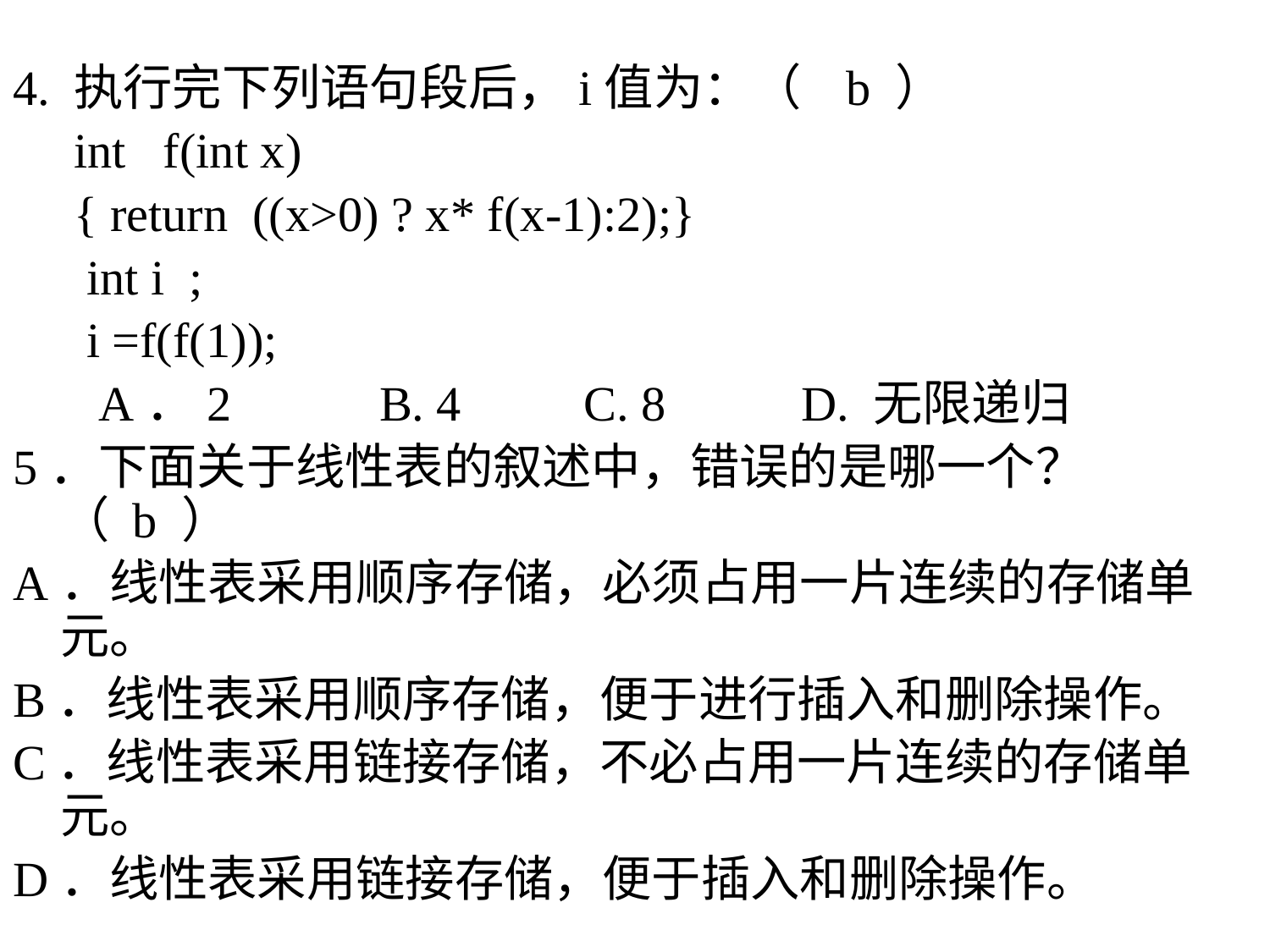

4. 执行完下列语句段后，i值为：（   b ）
     int   f(int x)
     { return  ((x>0) ? x* f(x-1):2);}
      int i  ;
      i =f(f(1));
       A．2            B. 4          C. 8           D. 无限递归
5．下面关于线性表的叙述中，错误的是哪一个？（ b ）
A．线性表采用顺序存储，必须占用一片连续的存储单元。
B．线性表采用顺序存储，便于进行插入和删除操作。
C．线性表采用链接存储，不必占用一片连续的存储单元。
D．线性表采用链接存储，便于插入和删除操作。